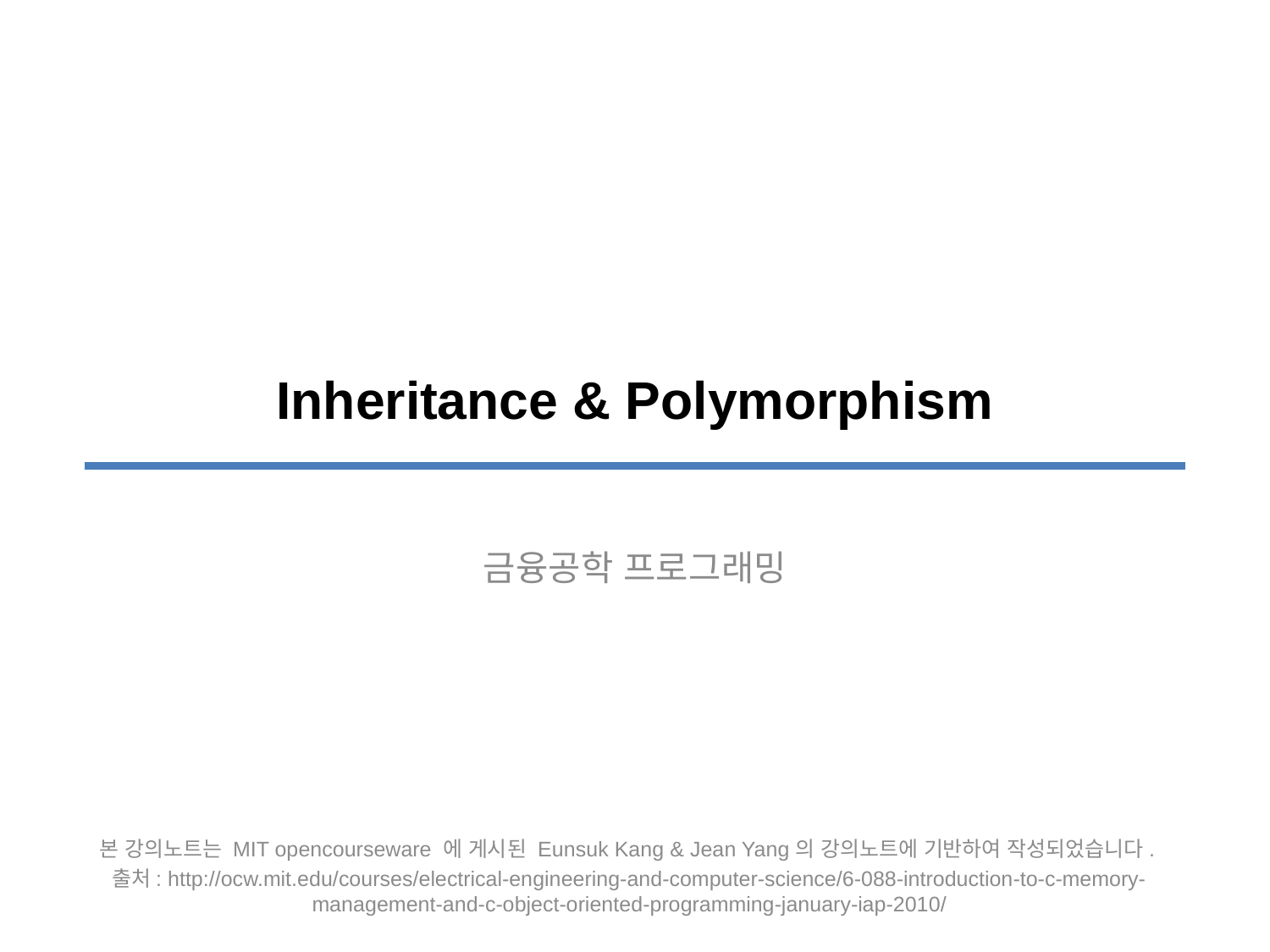

# Inheritance & Polymorphism
금융공학 프로그래밍

본 강의노트는 MIT opencourseware 에 게시된 Eunsuk Kang & Jean Yang의 강의노트에 기반하여 작성되었습니다.
출처: http://ocw.mit.edu/courses/electrical-engineering-and-computer-science/6-088-introduction-to-c-memory-management-and-c-object-oriented-programming-january-iap-2010/